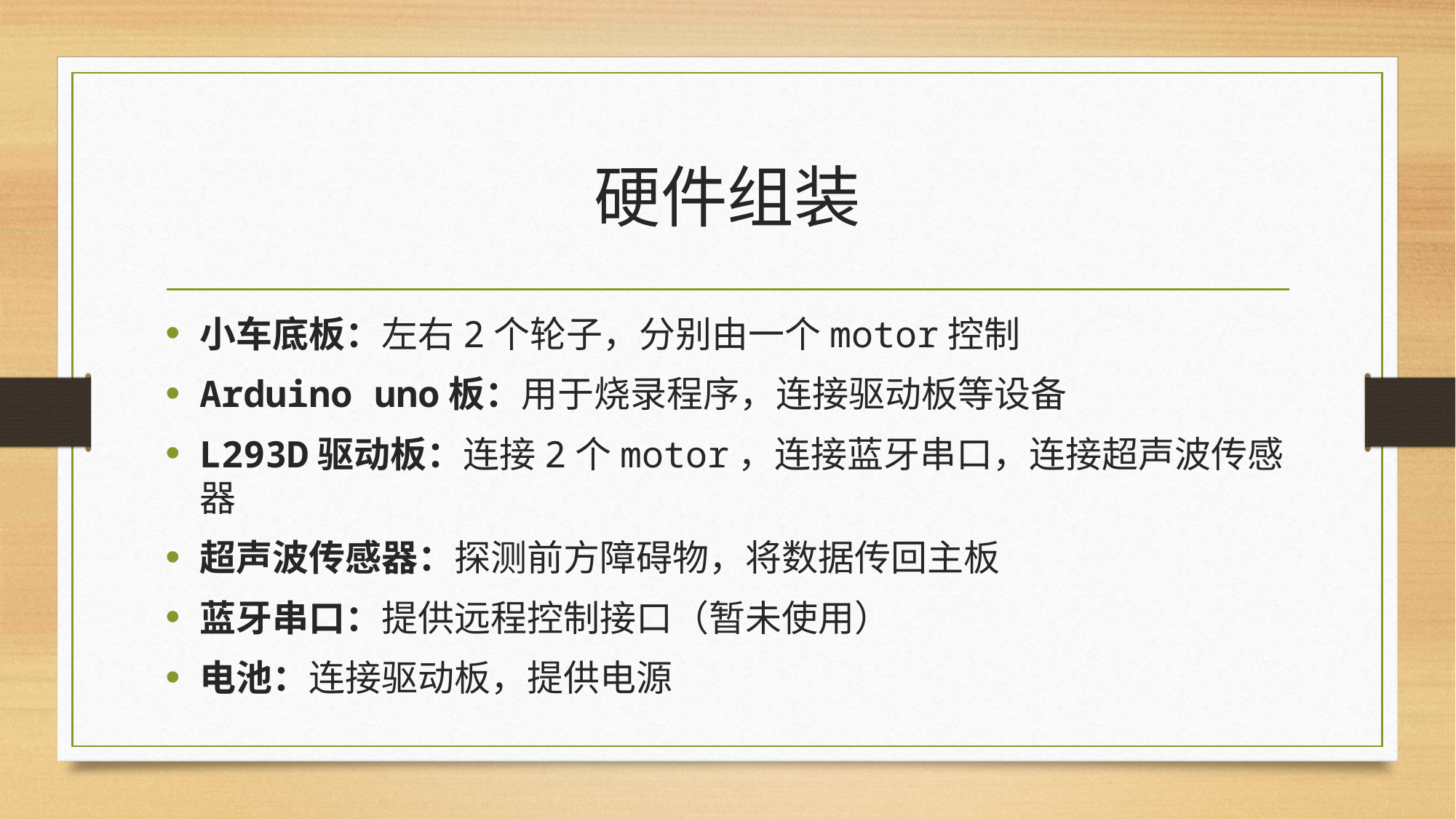

# 硬件组装
小车底板：左右2个轮子，分别由一个motor控制
Arduino uno板：用于烧录程序，连接驱动板等设备
L293D驱动板：连接2个motor，连接蓝牙串口，连接超声波传感器
超声波传感器：探测前方障碍物，将数据传回主板
蓝牙串口：提供远程控制接口（暂未使用）
电池：连接驱动板，提供电源